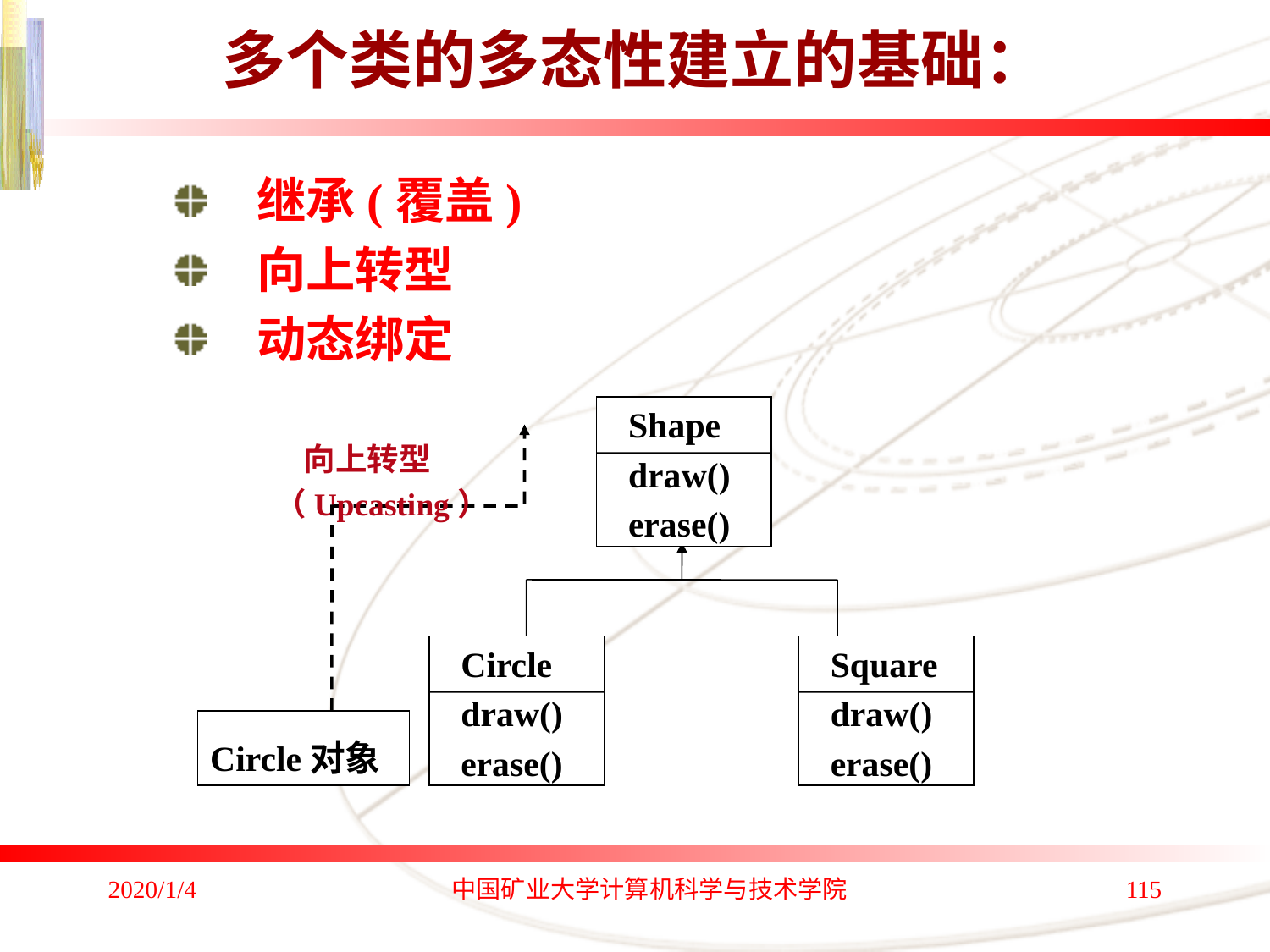

# 多个类的多态性建立的基础：
   继承(覆盖)
   向上转型
   动态绑定

Shape
draw()
erase()

   向上转型
（Upcasting）

Circle
draw()
erase()

Square
draw()
erase()

Circle对象
2020/1/4
中国矿业大学计算机科学与技术学院
115